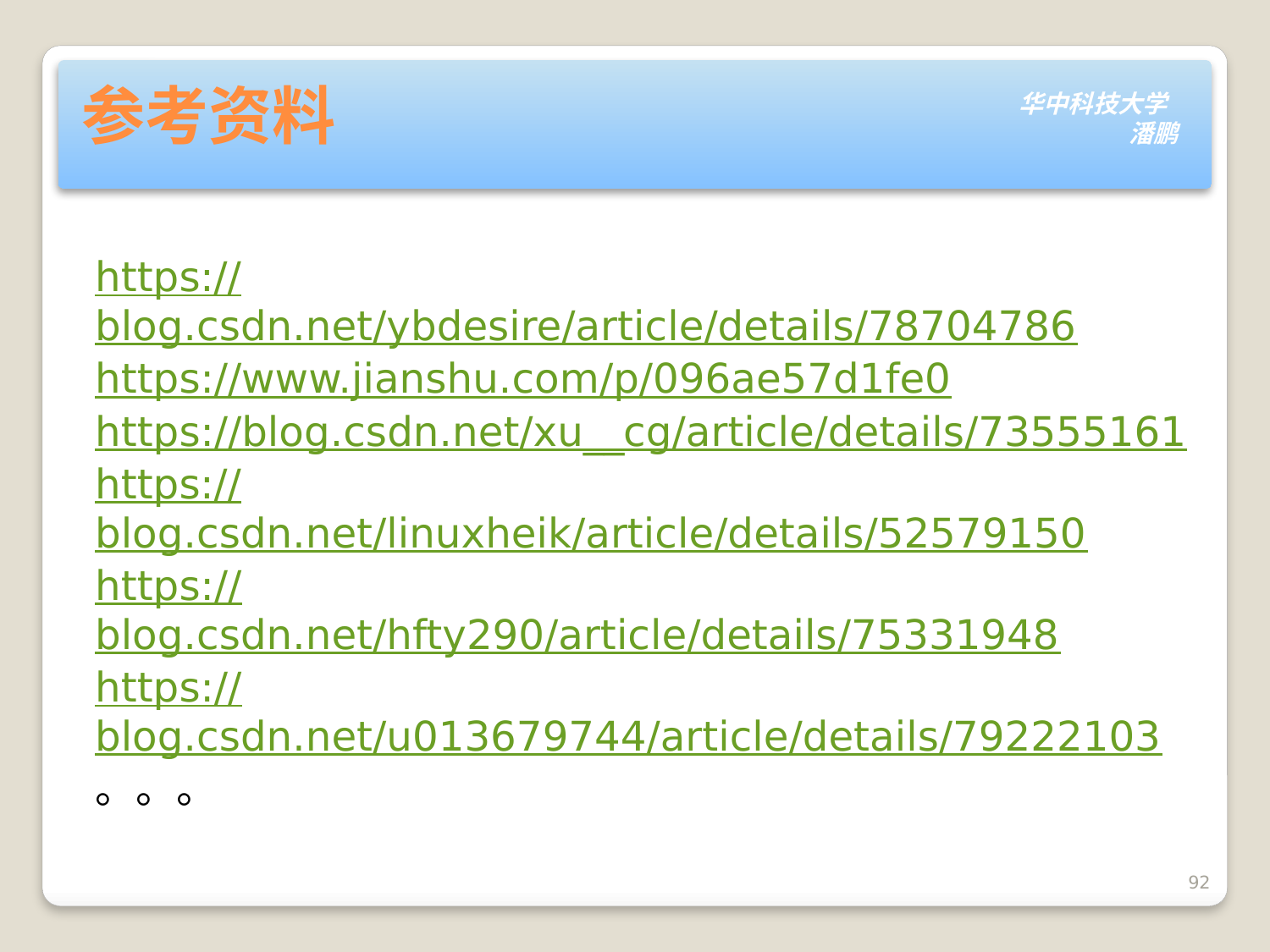

# 参考资料
https://blog.csdn.net/ybdesire/article/details/78704786
https://www.jianshu.com/p/096ae57d1fe0
https://blog.csdn.net/xu__cg/article/details/73555161
https://blog.csdn.net/linuxheik/article/details/52579150
https://blog.csdn.net/hfty290/article/details/75331948
https://blog.csdn.net/u013679744/article/details/79222103
。。。

92